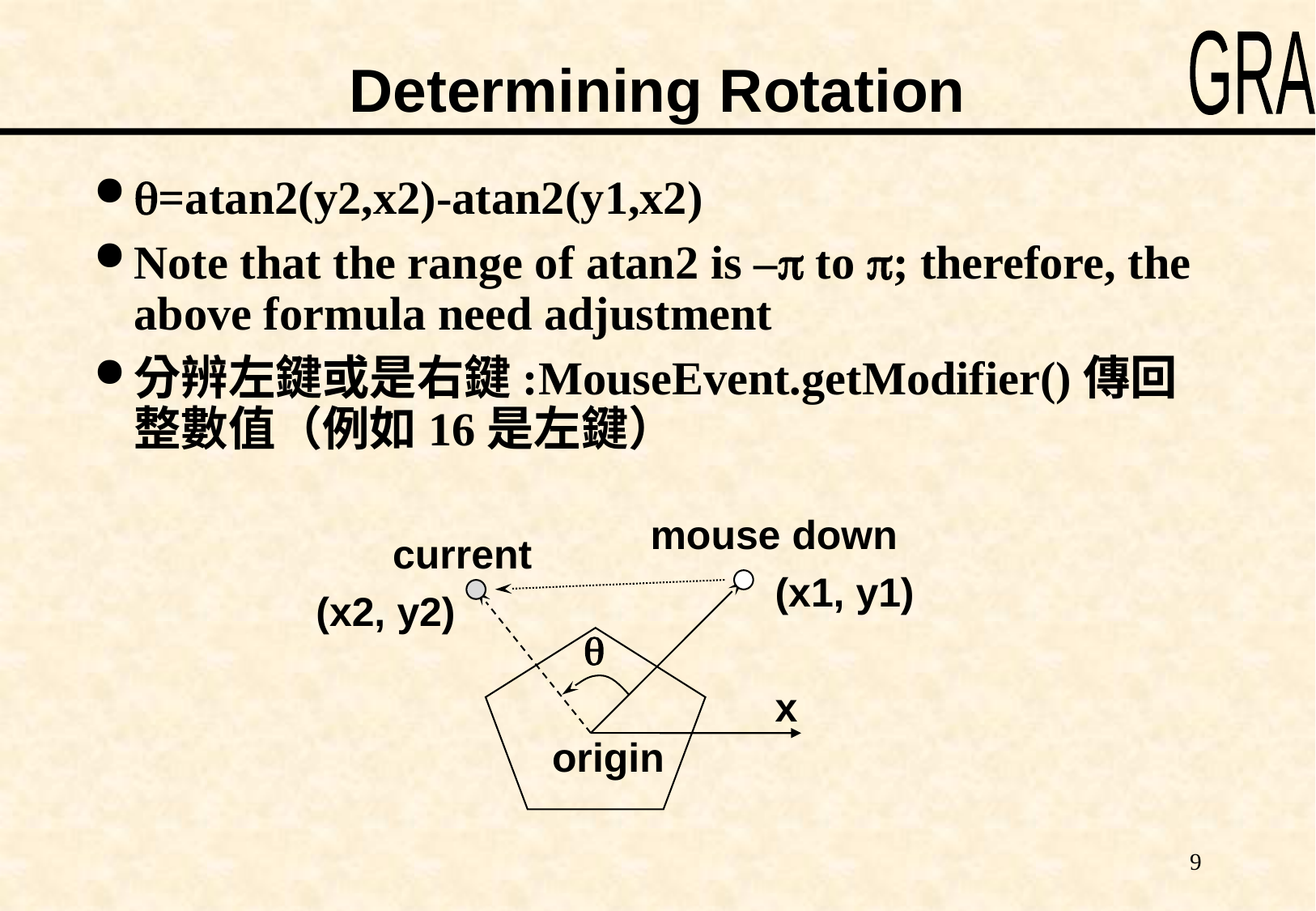

# Determining Rotation
θ=atan2(y2,x2)-atan2(y1,x2)
Note that the range of atan2 is –π to π; therefore, the above formula need adjustment
分辨左鍵或是右鍵:MouseEvent.getModifier()傳回整數值（例如16是左鍵）
mouse down
current
(x1, y1)

(x2, y2)

θ

x
origin

9